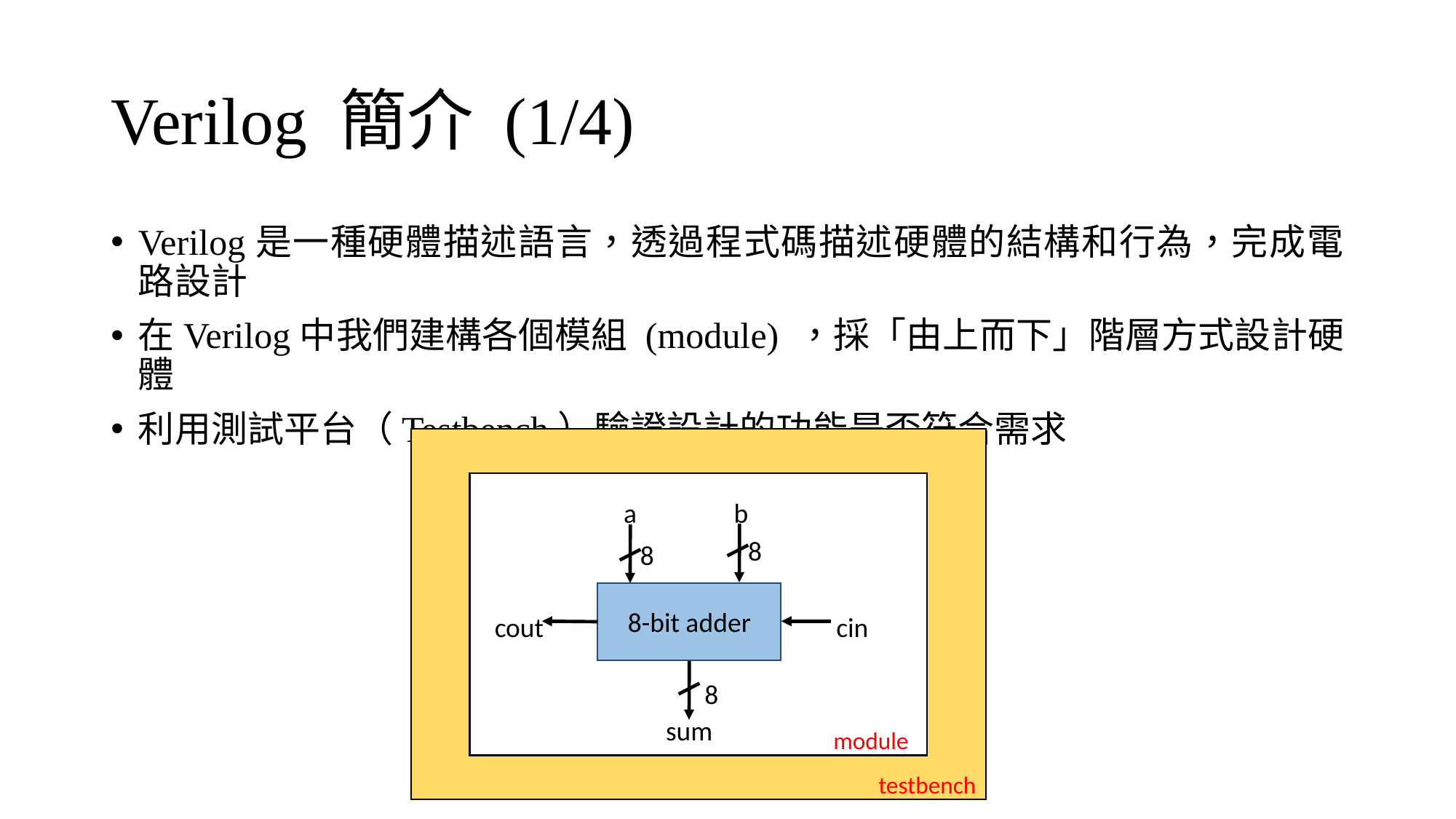

# Verilog 簡介 (1/4)
Verilog是一種硬體描述語言，透過程式碼描述硬體的結構和行為，完成電路設計
在Verilog中我們建構各個模組 (module) ，採「由上而下」階層方式設計硬體
利用測試平台（Testbench）驗證設計的功能是否符合需求

testbench

a
b
8
8
8-bit adder
cout
cin
8
sum
module